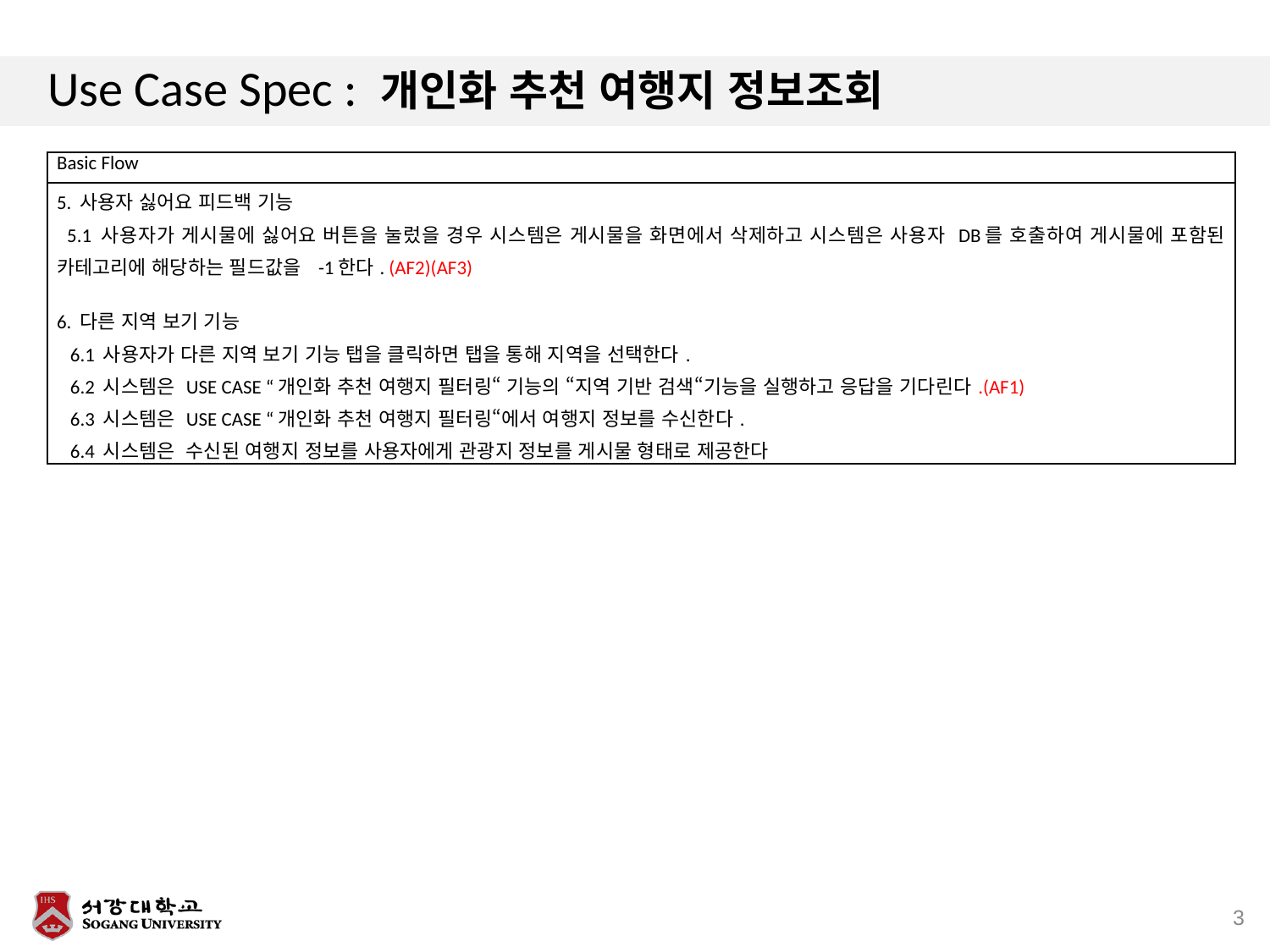

# Use Case Spec : 개인화 추천 여행지 정보조회
| Basic Flow |
| --- |
| 5. 사용자 싫어요 피드백 기능 5.1 사용자가 게시물에 싫어요 버튼을 눌렀을 경우 시스템은 게시물을 화면에서 삭제하고 시스템은 사용자 DB를 호출하여 게시물에 포함된 카테고리에 해당하는 필드값을 -1한다. (AF2)(AF3) 6. 다른 지역 보기 기능 6.1 사용자가 다른 지역 보기 기능 탭을 클릭하면 탭을 통해 지역을 선택한다. 6.2 시스템은 USE CASE “개인화 추천 여행지 필터링“ 기능의 “지역 기반 검색“기능을 실행하고 응답을 기다린다.(AF1) 6.3 시스템은 USE CASE “개인화 추천 여행지 필터링“에서 여행지 정보를 수신한다. 6.4 시스템은 수신된 여행지 정보를 사용자에게 관광지 정보를 게시물 형태로 제공한다 |
3